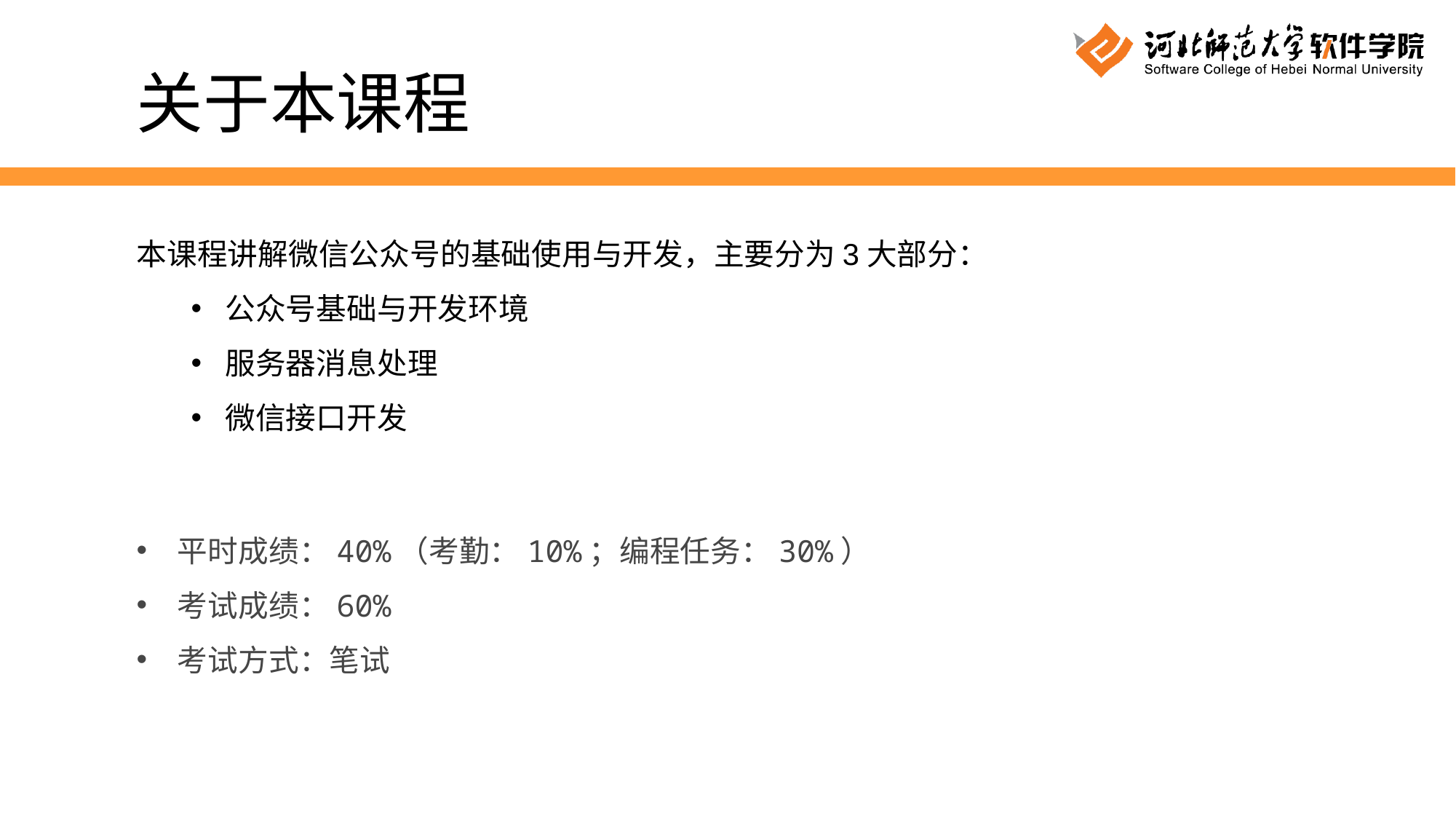

关于本课程
本课程讲解微信公众号的基础使用与开发，主要分为3大部分：
公众号基础与开发环境
服务器消息处理
微信接口开发
平时成绩：40%（考勤：10%；编程任务：30%）
考试成绩：60%
考试方式：笔试